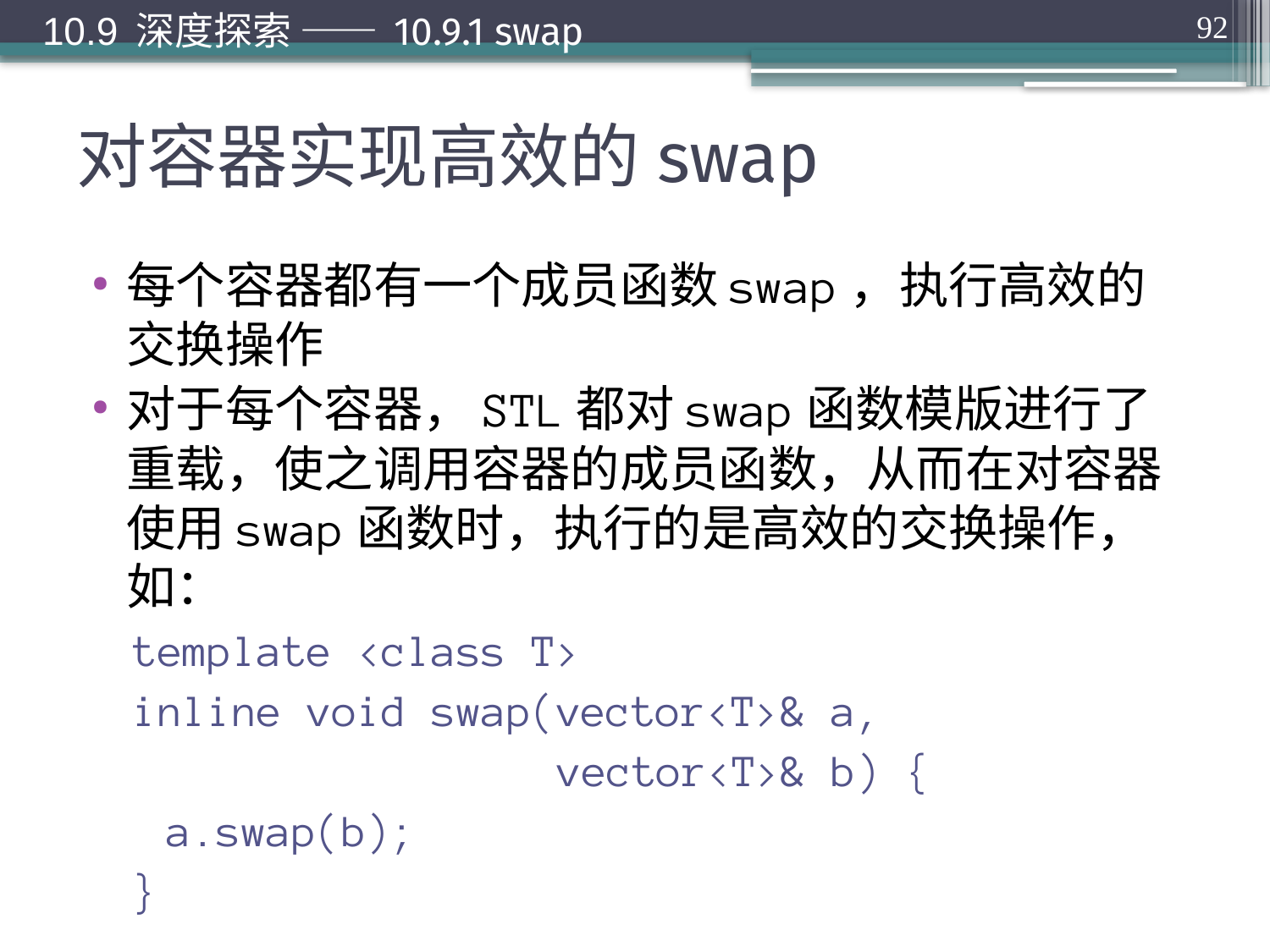

10.9 深度探索 —— 10.9.1 swap
92
# 对容器实现高效的swap
每个容器都有一个成员函数swap，执行高效的交换操作
对于每个容器，STL都对swap函数模版进行了重载，使之调用容器的成员函数，从而在对容器使用swap函数时，执行的是高效的交换操作，如：
template <class T>
inline void swap(vector<T>& a,
                 vector<T>& b) {
	a.swap(b);
}